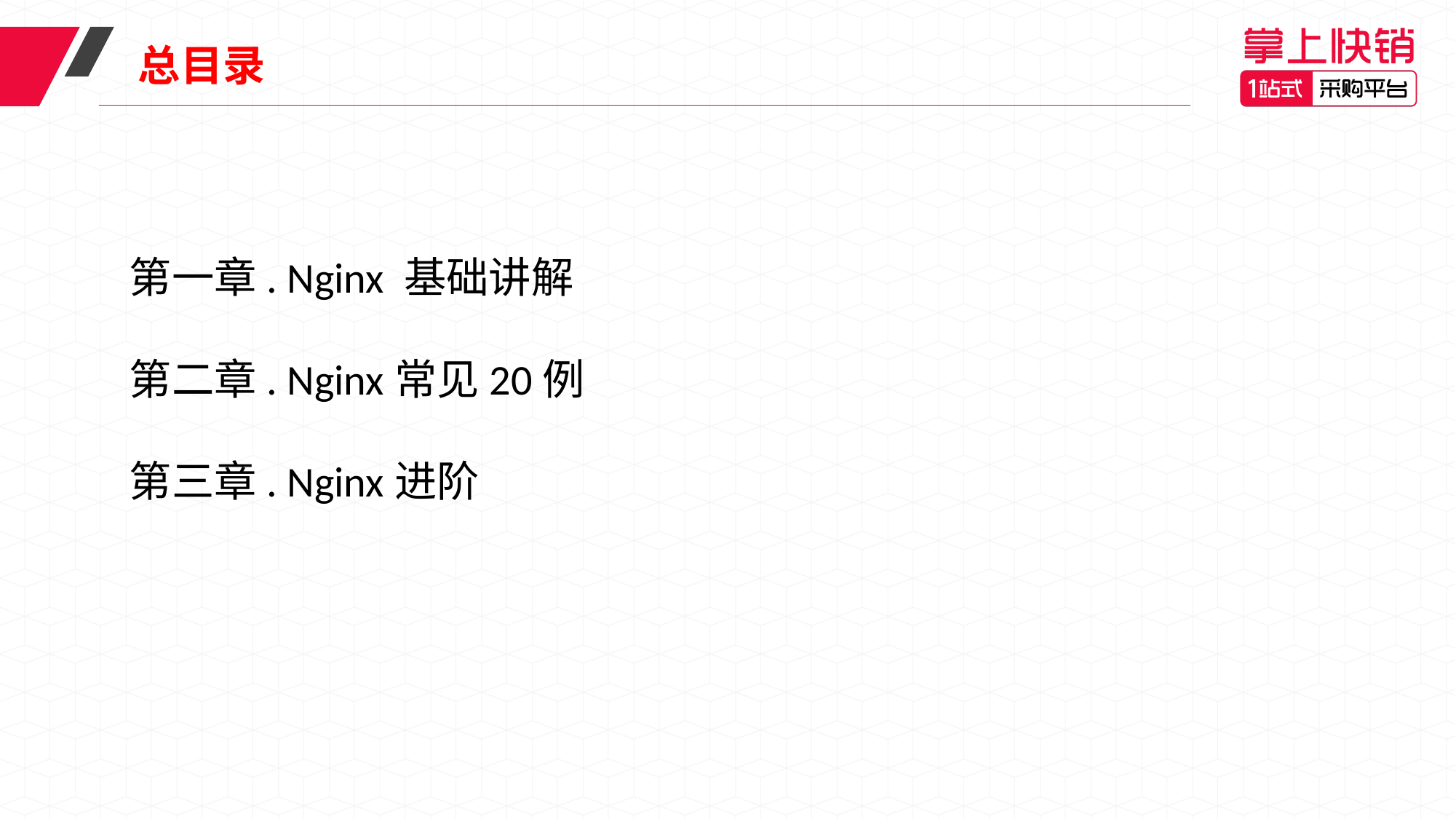

总目录

第一章. Nginx 基础讲解

第二章. Nginx常见20例

第三章. Nginx进阶